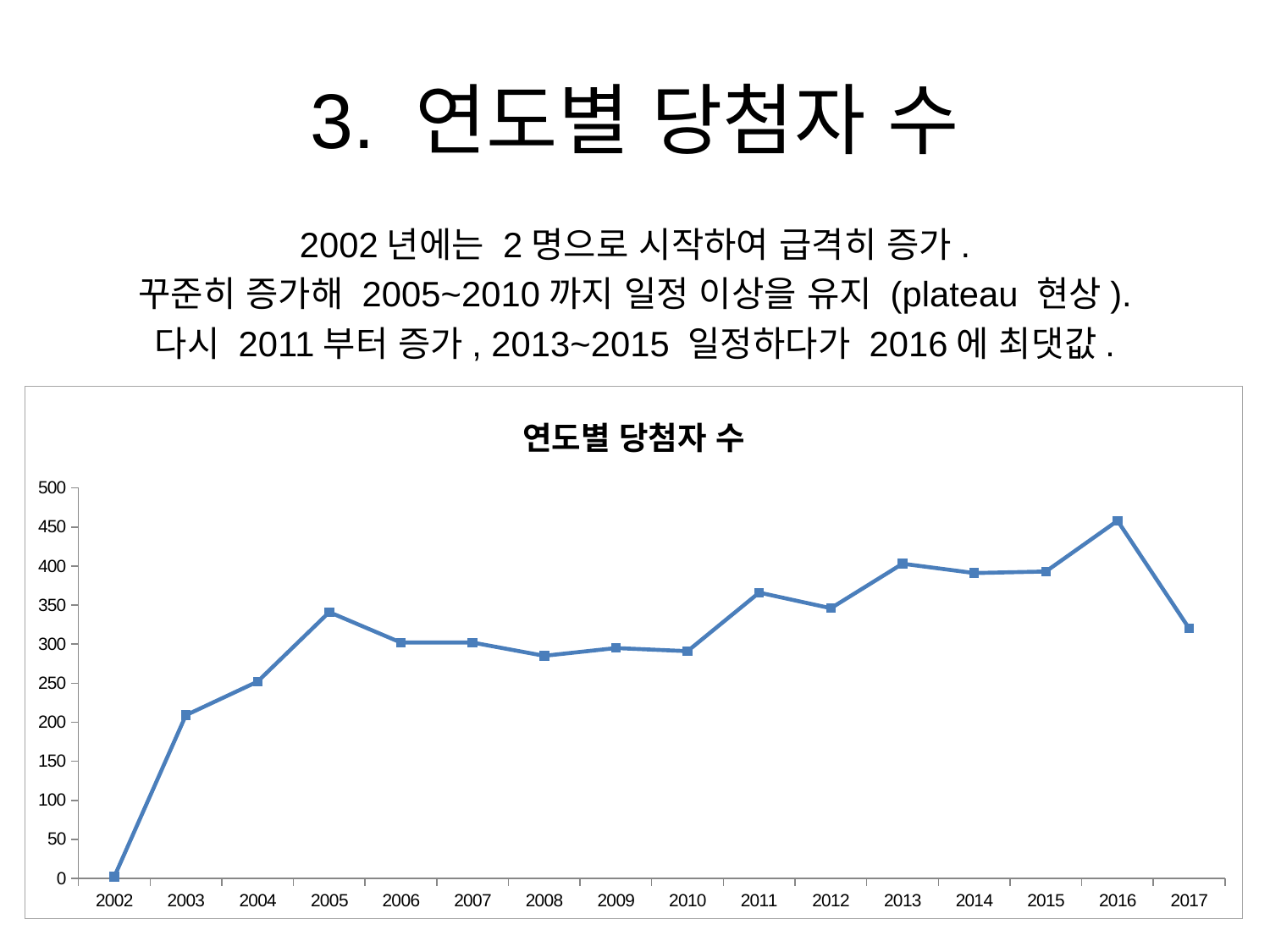

# 3. 연도별 당첨자 수
2002년에는 2명으로 시작하여 급격히 증가.
꾸준히 증가해 2005~2010까지 일정 이상을 유지 (plateau 현상).
다시 2011부터 증가, 2013~2015 일정하다가 2016에 최댓값.

### Chart: 연도별 당첨자 수

| Category |  |
|---|---|
| 2002 | 2.0 |
| 2003 | 209.0 |
| 2004 | 252.0 |
| 2005 | 341.0 |
| 2006 | 302.0 |
| 2007 | 302.0 |
| 2008 | 285.0 |
| 2009 | 295.0 |
| 2010 | 291.0 |
| 2011 | 366.0 |
| 2012 | 346.0 |
| 2013 | 403.0 |
| 2014 | 391.0 |
| 2015 | 393.0 |
| 2016 | 458.0 |
| 2017 | 320.0 |